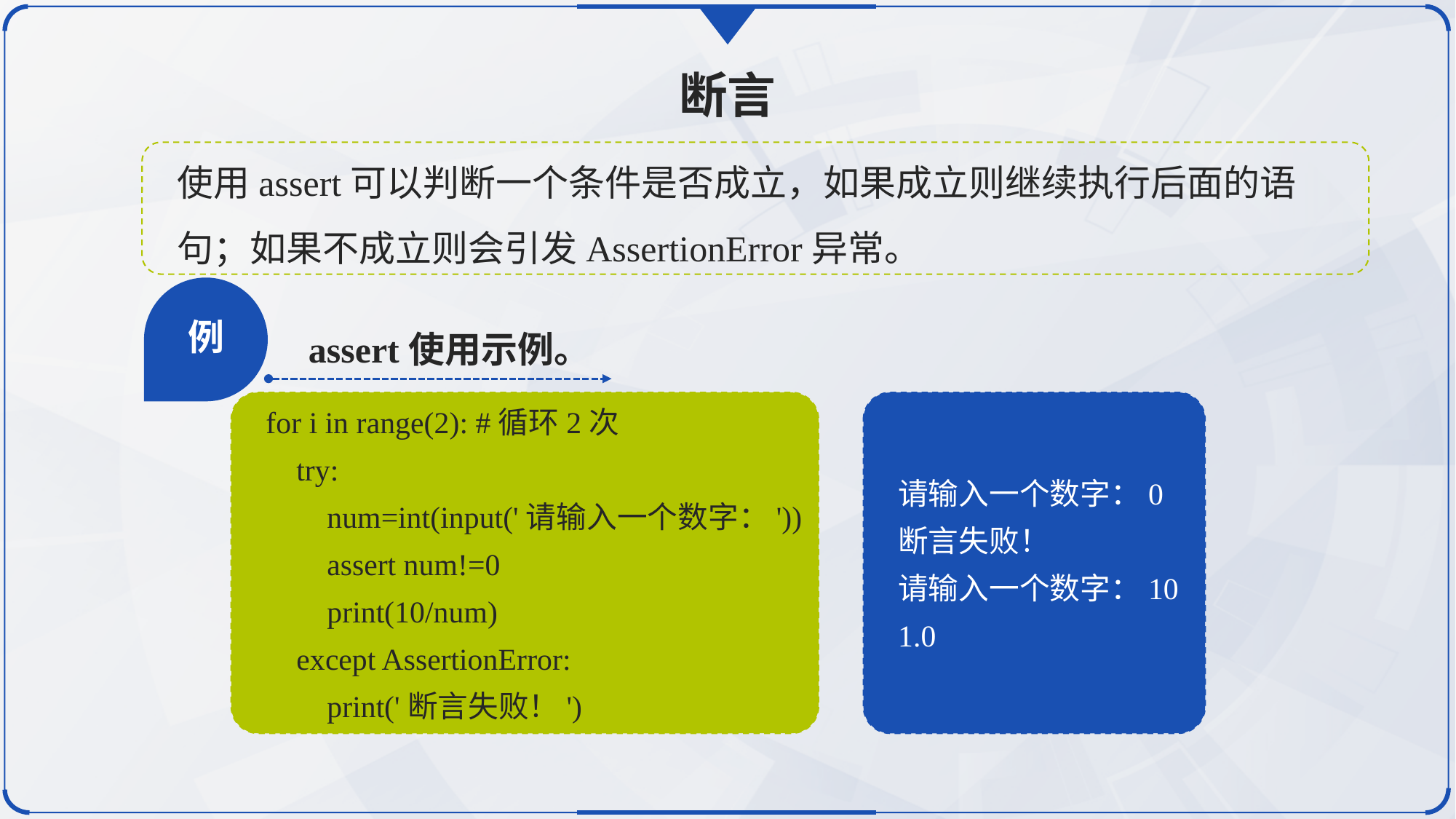

断言
使用assert可以判断一个条件是否成立，如果成立则继续执行后面的语句；如果不成立则会引发AssertionError异常。

例
assert使用示例。
for i in range(2): #循环2次
    try:
        num=int(input('请输入一个数字：'))
        assert num!=0
        print(10/num)
    except AssertionError:
        print('断言失败！')

请输入一个数字：0
断言失败！
请输入一个数字：10
1.0